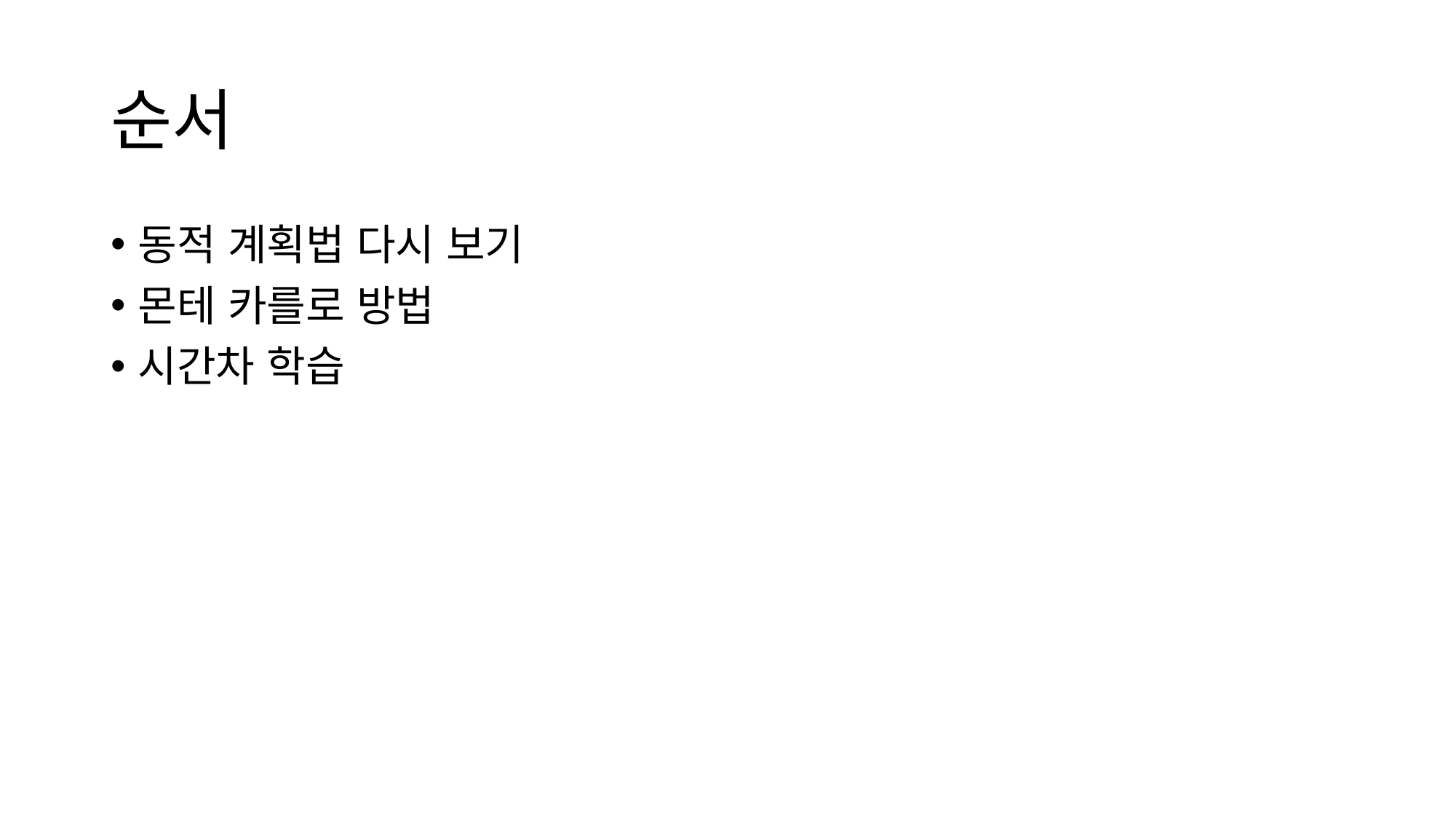

# 순서
동적 계획법 다시 보기
몬테 카를로 방법
시간차 학습